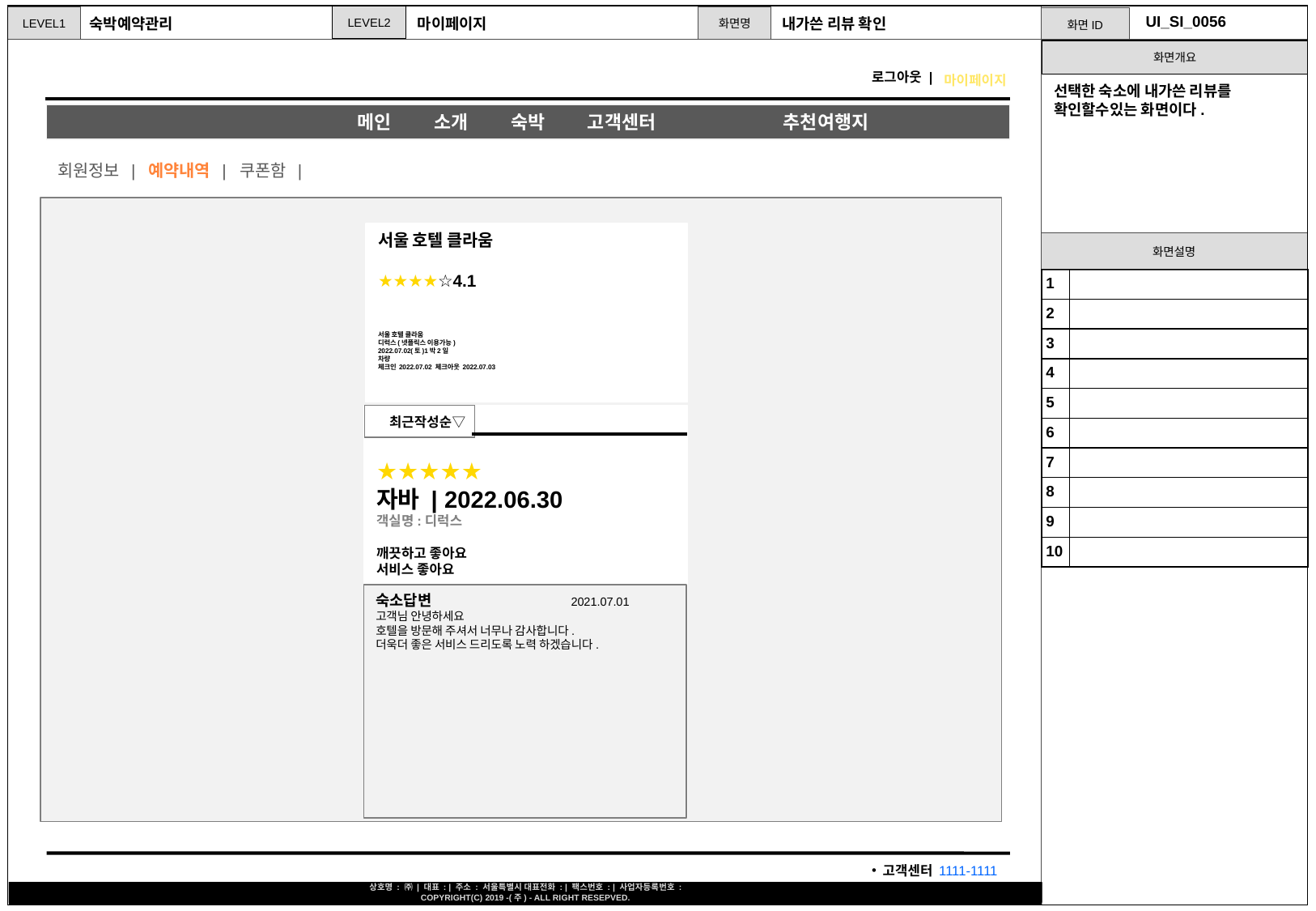

UI_SI_0056
숙박예약관리
마이페이지
내가쓴 리뷰 확인
마이페이지
선택한 숙소에 내가쓴 리뷰를 확인할수있는 화면이다.
 회원정보  |  예약내역  |  쿠폰함  |

서울 호텔 클라움

★★★★☆4.1

서울 호텔 클라움
디럭스(넷플릭스 이용가능)
2022.07.02(토)1박2일
차량
체크인 2022.07.02 체크아웃 2022.07.03

| 1 |  |
| --- | --- |
| 2 |  |
| 3 |  |
| 4 |  |
| 5 |  |
| 6 |  |
| 7 |  |
| 8 |  |
| 9 |  |
| 10 |  |
| 최근작성순▽ |
| --- |

★★★★★
자바 | 2022.06.30
객실명:디럭스

깨끗하고 좋아요
서비스 좋아요

숙소답변	                           2021.07.01
고객님 안녕하세요
호텔을 방문해 주셔서 너무나 감사합니다.
더욱더 좋은 서비스 드리도록 노력 하겠습니다.